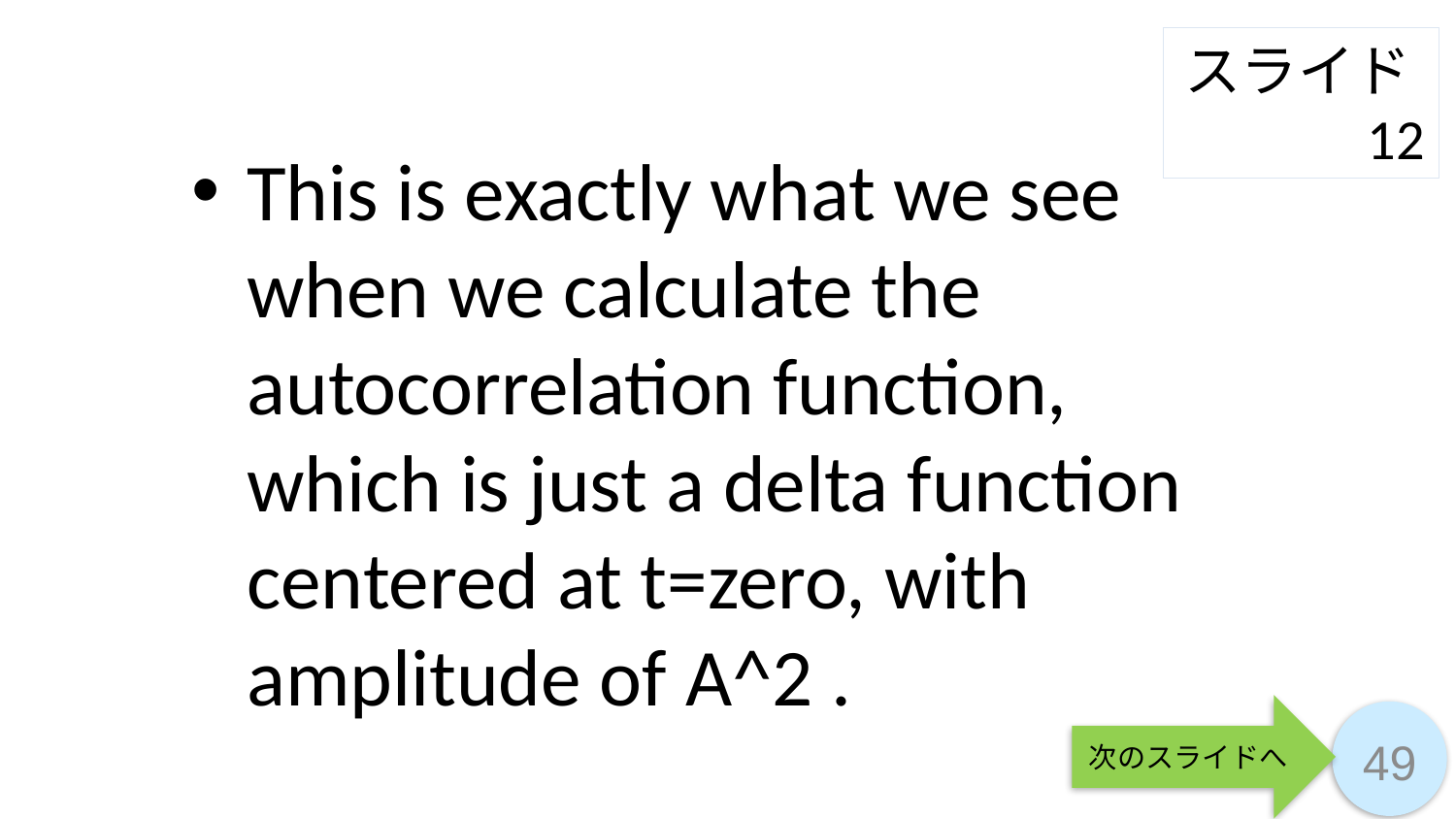

スライド12
This is exactly what we see when we calculate the autocorrelation function, which is just a delta function centered at t=zero, with amplitude of A^2 .
次のスライドへ
49